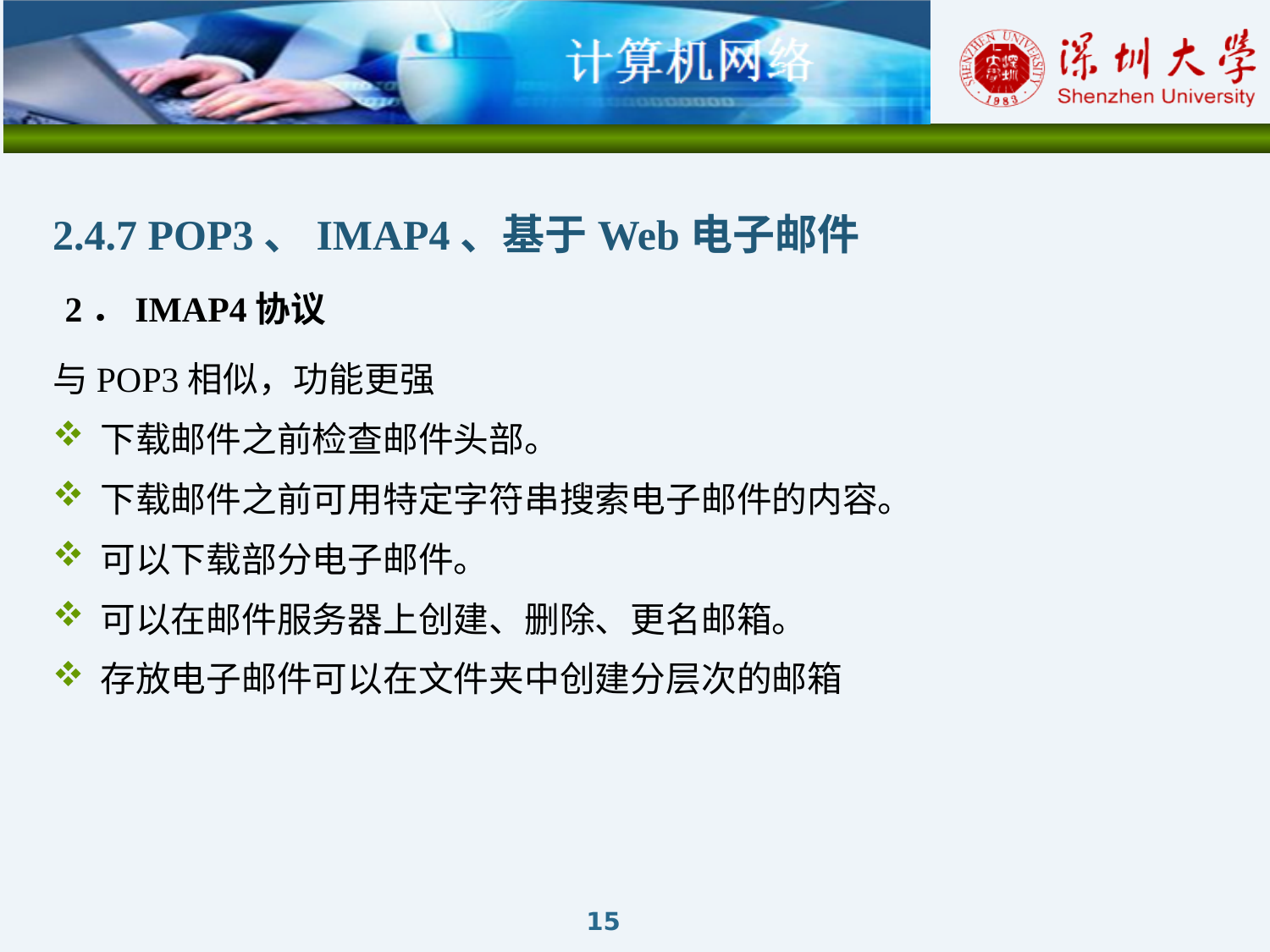

2.4.7 POP3、IMAP4、基于Web电子邮件
 2．IMAP4协议
与POP3相似，功能更强
下载邮件之前检查邮件头部。
下载邮件之前可用特定字符串搜索电子邮件的内容。
可以下载部分电子邮件。
可以在邮件服务器上创建、删除、更名邮箱。
存放电子邮件可以在文件夹中创建分层次的邮箱
15